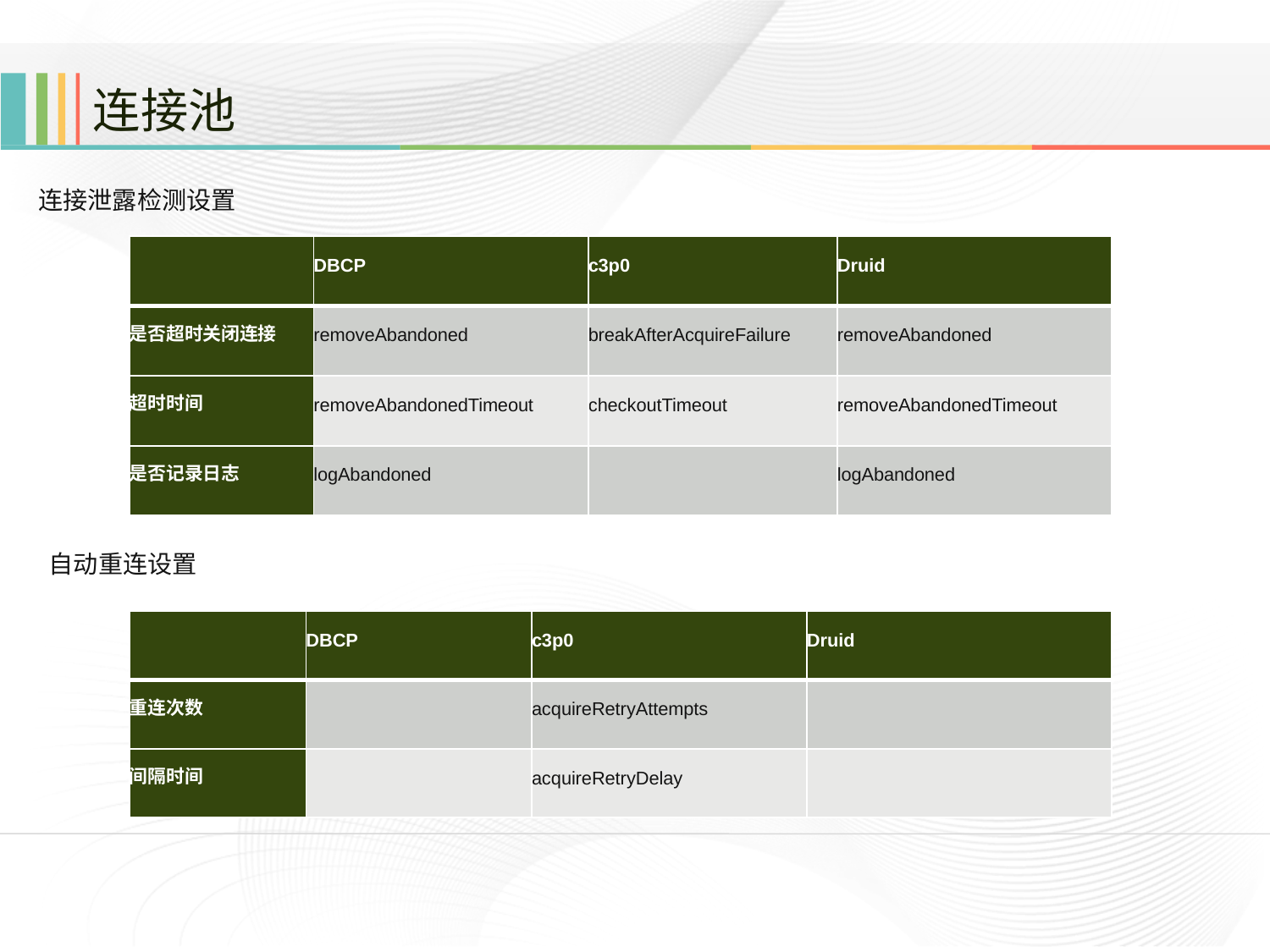

连接池

连接泄露检测设置
|  | DBCP | c3p0 | Druid |
| --- | --- | --- | --- |
| 是否超时关闭连接 | removeAbandoned | breakAfterAcquireFailure | removeAbandoned |
| 超时时间 | removeAbandonedTimeout | checkoutTimeout | removeAbandonedTimeout |
| 是否记录日志 | logAbandoned |  | logAbandoned |
自动重连设置
|  | DBCP | c3p0 | Druid |
| --- | --- | --- | --- |
| 重连次数 |  | acquireRetryAttempts |  |
| 间隔时间 |  | acquireRetryDelay |  |